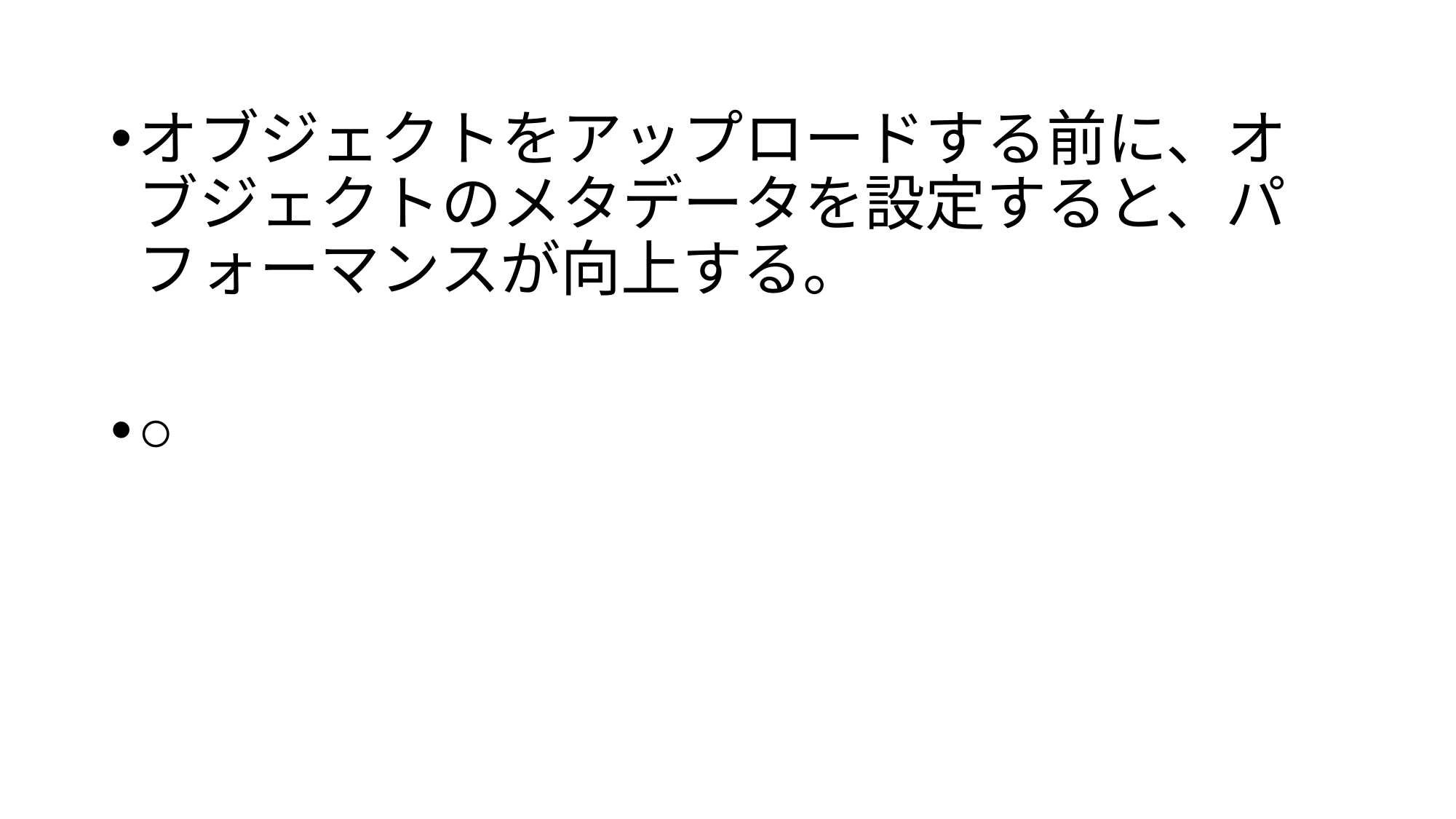

オブジェクトをアップロードする前に、オブジェクトのメタデータを設定すると、パフォーマンスが向上する。

○